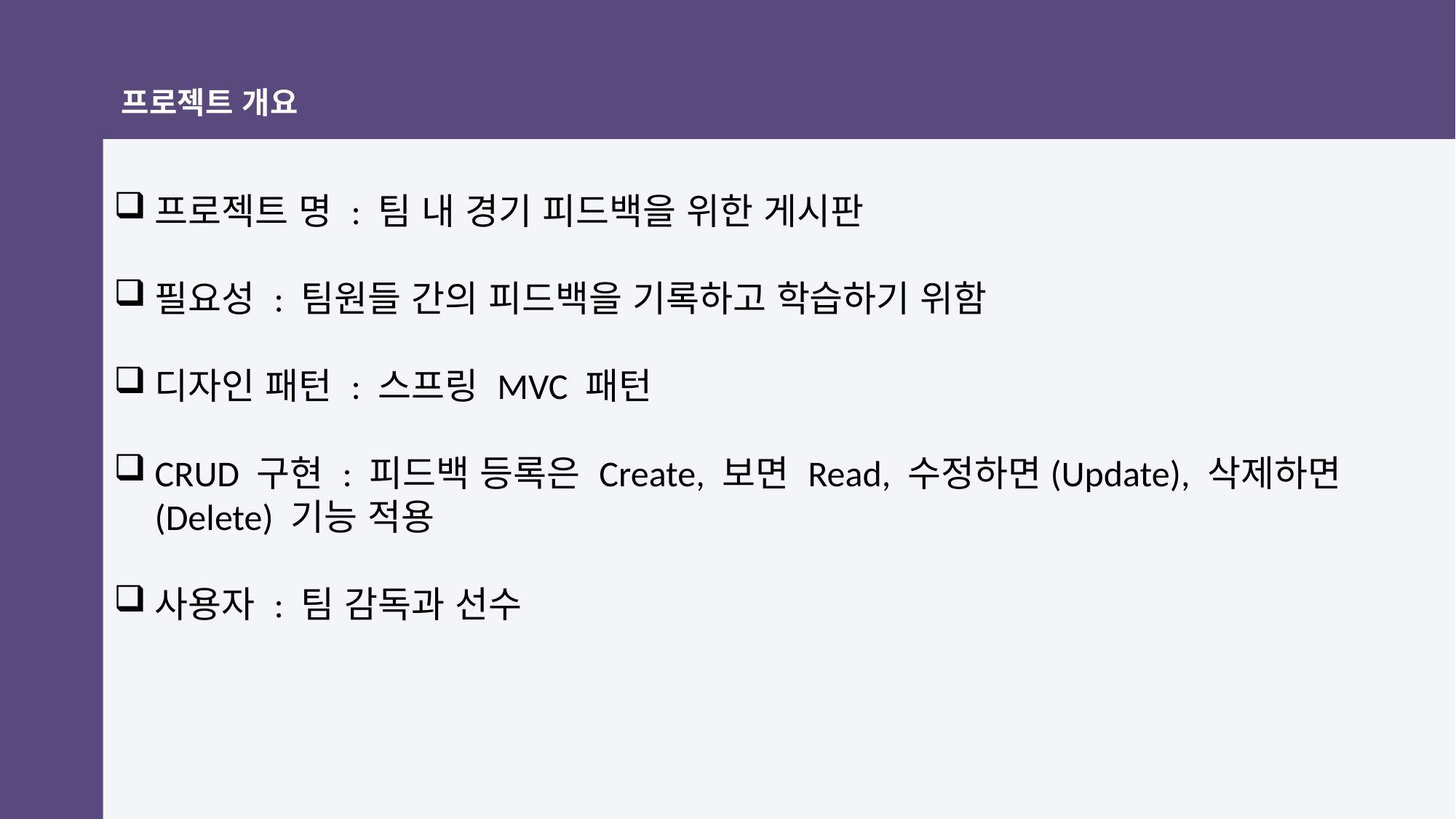

프로젝트 개요

프로젝트 명 : 팀 내 경기 피드백을 위한 게시판

필요성 : 팀원들 간의 피드백을 기록하고 학습하기 위함

디자인 패턴 : 스프링 MVC 패턴

CRUD 구현 : 피드백 등록은 Create, 보면 Read, 수정하면(Update), 삭제하면 (Delete) 기능 적용

사용자 : 팀 감독과 선수